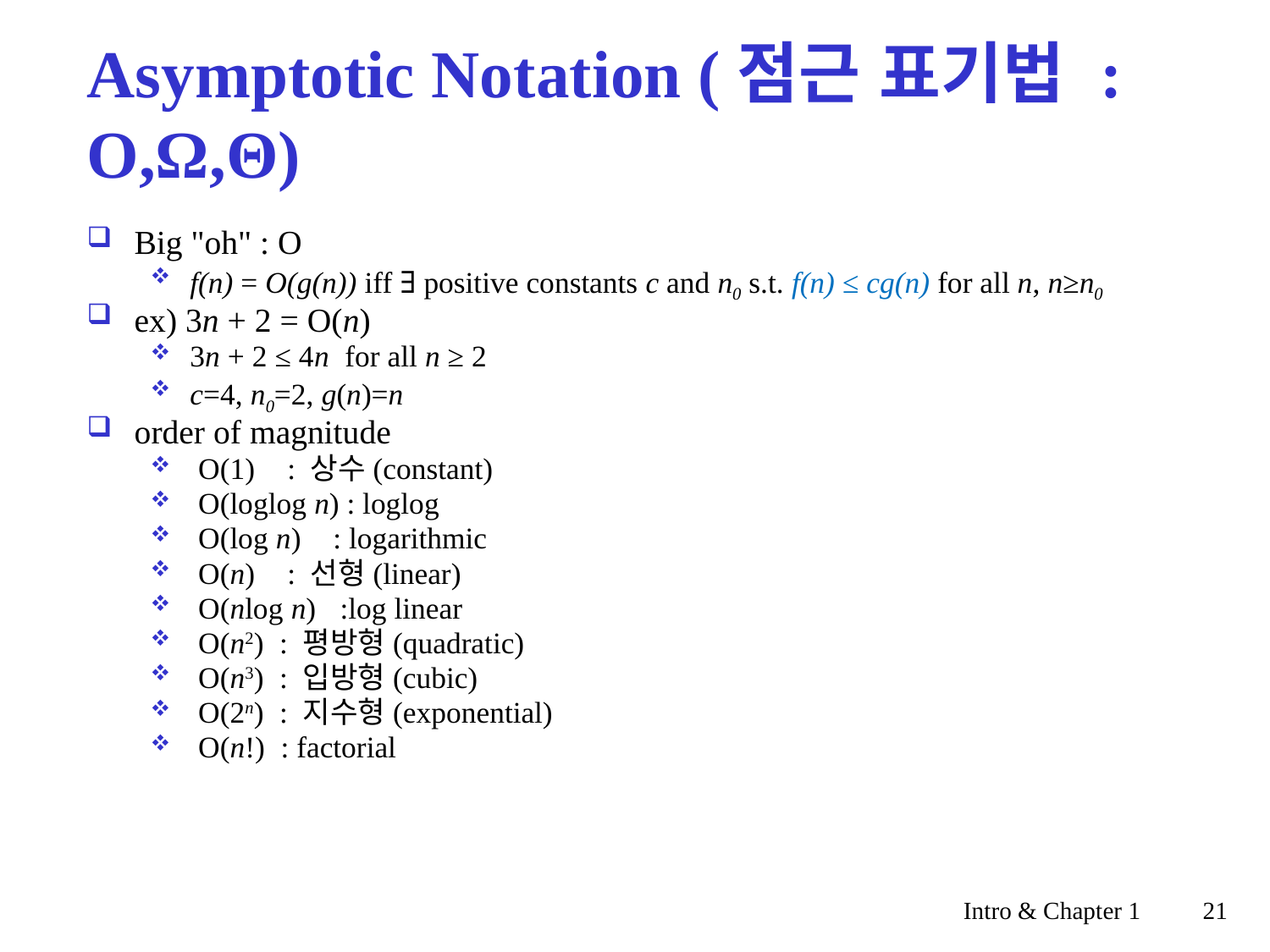

# Asymptotic Notation (점근 표기법 : Ο,Ω,Θ)
Big "oh" : O
f(n) = Ο(g(n)) iff ∃ positive constants c and n0 s.t. f(n) ≤ cg(n) for all n, n≥n0
ex) 3n + 2 = O(n)
3n + 2 ≤ 4n  for all n ≥ 2
c=4, n0=2, g(n)=n
order of magnitude
 Ο(1)    : 상수(constant)
 Ο(loglog n) : loglog
 Ο(log n)    : logarithmic
 Ο(n)    : 선형(linear)
 Ο(nlog n)   :log linear
 Ο(n2)  : 평방형(quadratic)
 Ο(n3)  : 입방형(cubic)
 Ο(2n)  : 지수형(exponential)
 Ο(n!)  : factorial
Intro & Chapter 1
21